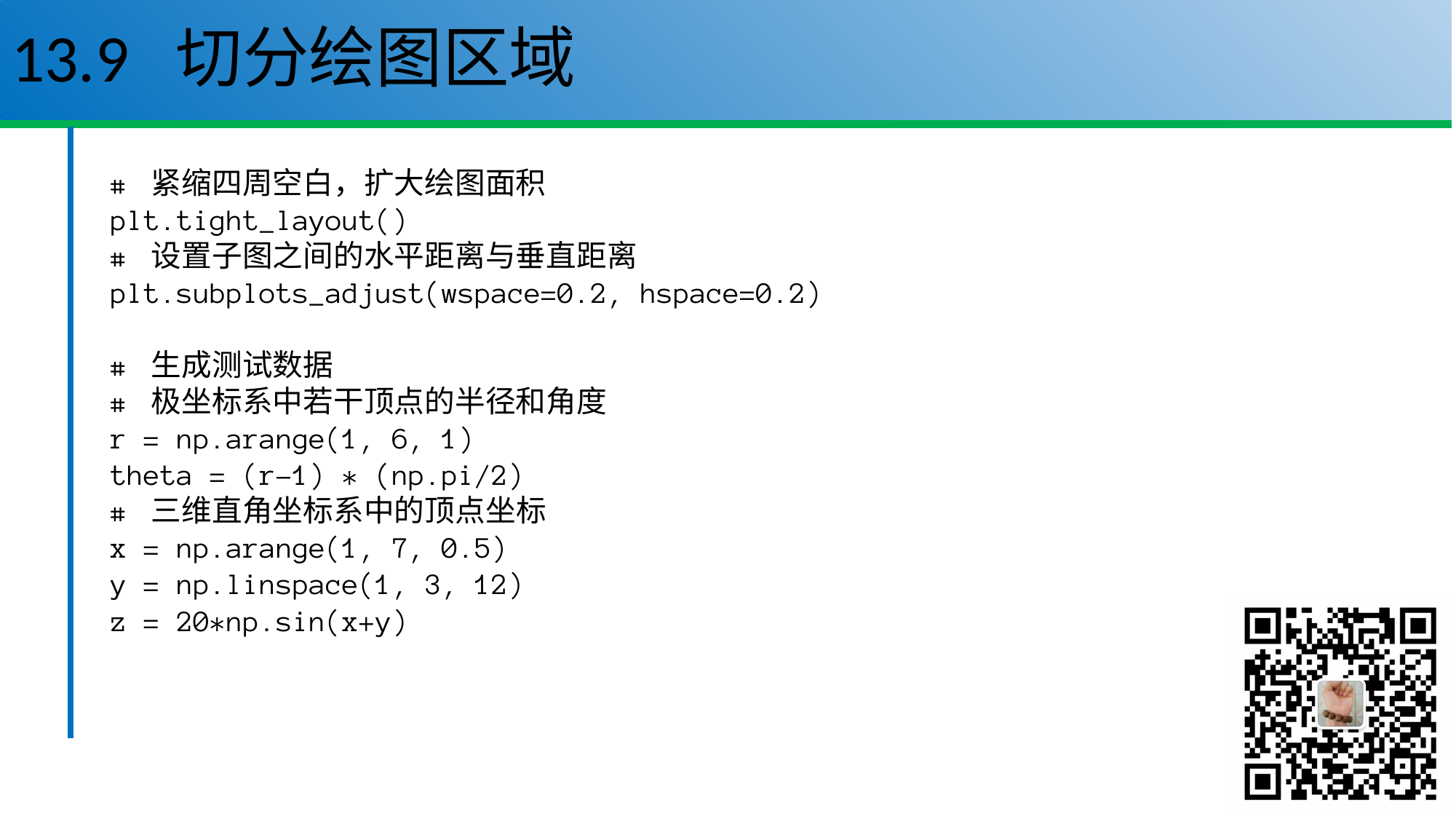

# 13.9  切分绘图区域
# 紧缩四周空白，扩大绘图面积
plt.tight_layout()
# 设置子图之间的水平距离与垂直距离
plt.subplots_adjust(wspace=0.2, hspace=0.2)

# 生成测试数据
# 极坐标系中若干顶点的半径和角度
r = np.arange(1, 6, 1)
theta = (r-1) * (np.pi/2)
# 三维直角坐标系中的顶点坐标
x = np.arange(1, 7, 0.5)
y = np.linspace(1, 3, 12)
z = 20*np.sin(x+y)
37